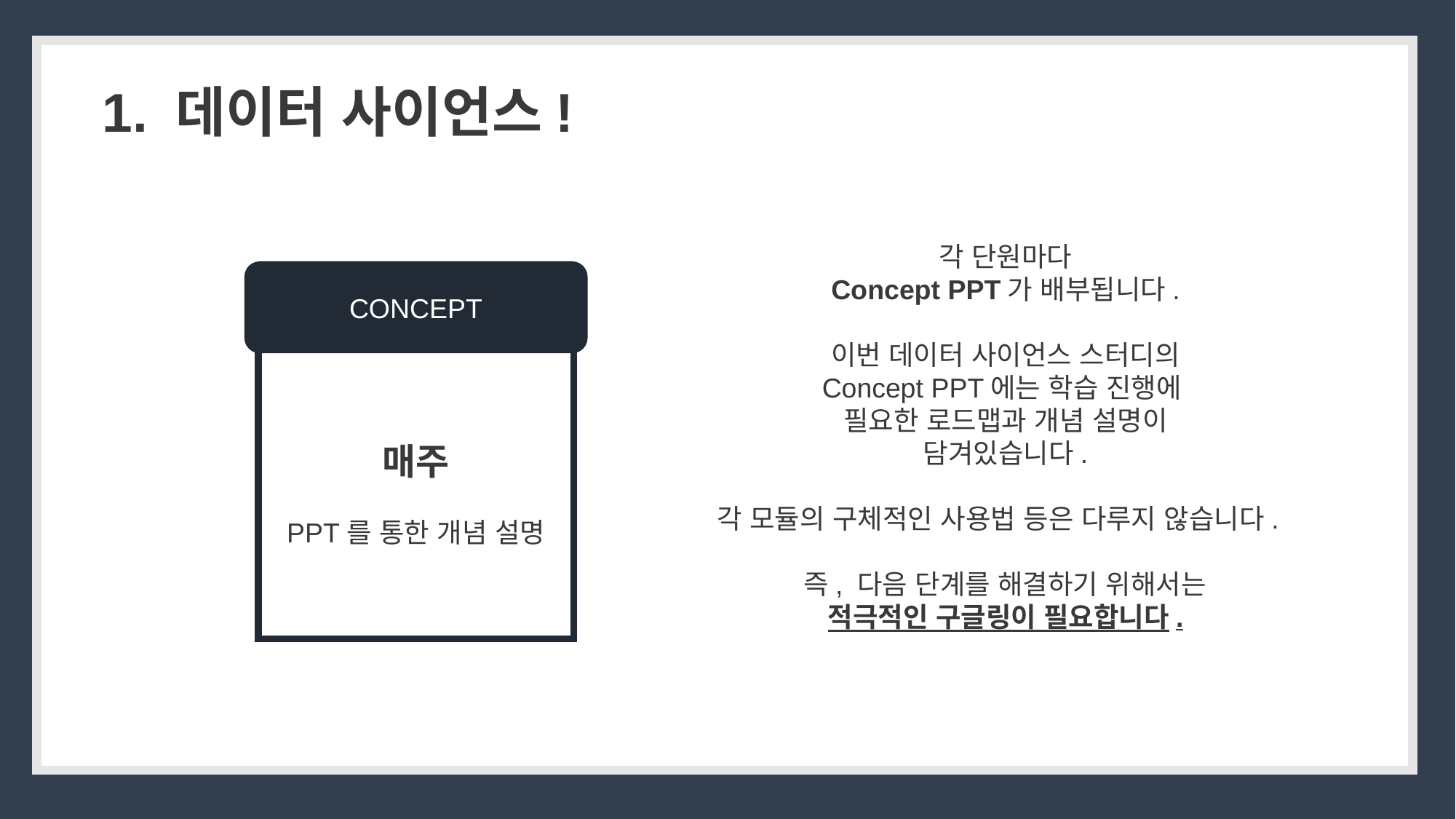

1. 데이터 사이언스!
각 단원마다
Concept PPT가 배부됩니다.

이번 데이터 사이언스 스터디의
Concept PPT에는 학습 진행에
필요한 로드맵과 개념 설명이
담겨있습니다.

각 모듈의 구체적인 사용법 등은 다루지 않습니다.

 즉, 다음 단계를 해결하기 위해서는
적극적인 구글링이 필요합니다.
CONCEPT

매주

PPT를 통한 개념 설명